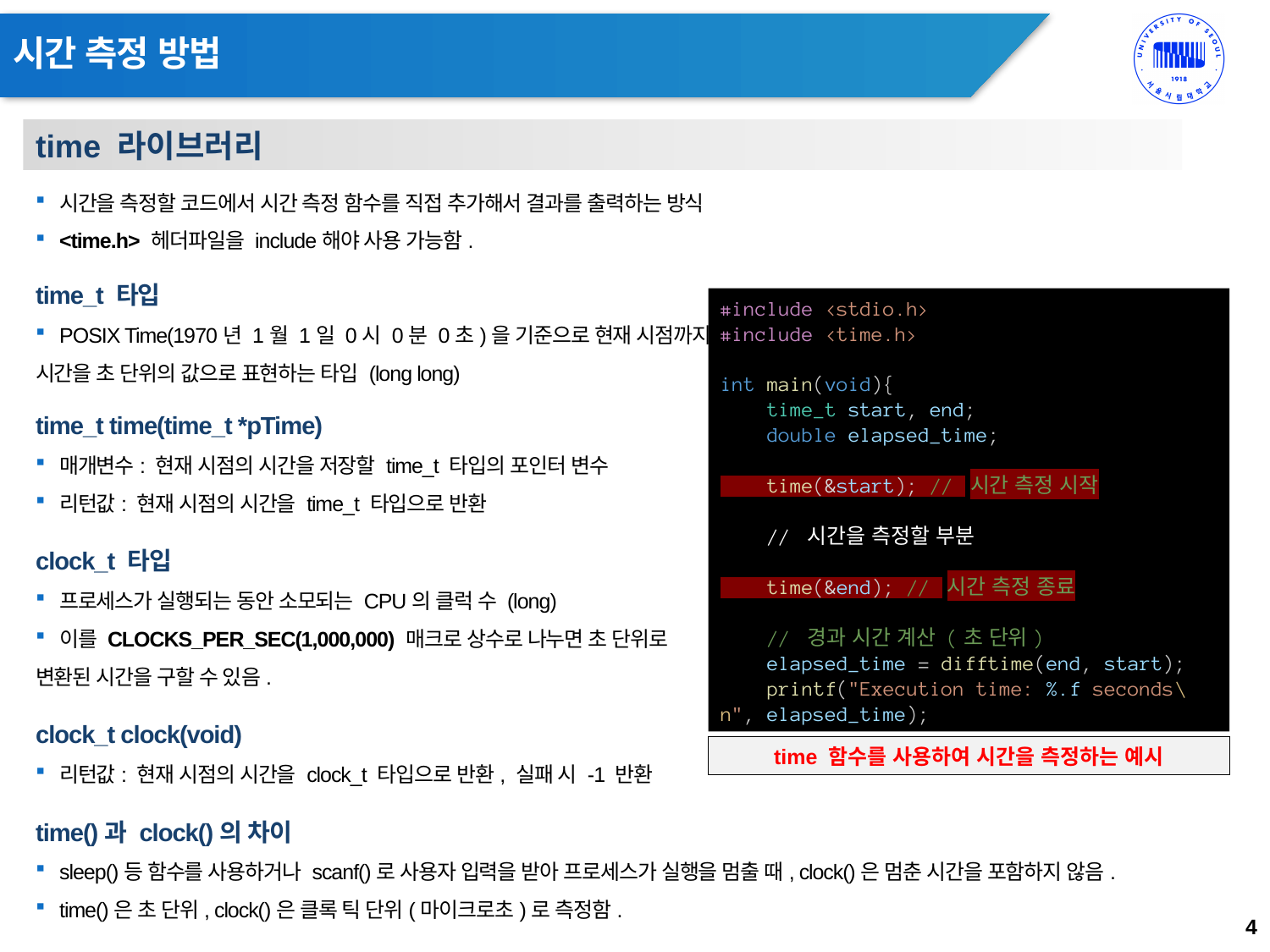

# 시간 측정 방법
time 라이브러리
시간을 측정할 코드에서 시간 측정 함수를 직접 추가해서 결과를 출력하는 방식
<time.h> 헤더파일을 include해야 사용 가능함.

time_t 타입
POSIX Time(1970년 1월 1일 0시 0분 0초)을 기준으로 현재 시점까지
시간을 초 단위의 값으로 표현하는 타입 (long long)

time_t time(time_t *pTime)
매개변수: 현재 시점의 시간을 저장할 time_t 타입의 포인터 변수
리턴값: 현재 시점의 시간을 time_t 타입으로 반환

clock_t 타입
프로세스가 실행되는 동안 소모되는 CPU의 클럭 수 (long)
이를 CLOCKS_PER_SEC(1,000,000) 매크로 상수로 나누면 초 단위로
변환된 시간을 구할 수 있음.

clock_t clock(void)
리턴값: 현재 시점의 시간을 clock_t 타입으로 반환, 실패 시 -1 반환

time()과 clock()의 차이
sleep()등 함수를 사용하거나 scanf()로 사용자 입력을 받아 프로세스가 실행을 멈출 때, clock()은 멈춘 시간을 포함하지 않음.
time()은 초 단위, clock()은 클록 틱 단위(마이크로초)로 측정함.
#include <stdio.h>
#include <time.h>
int main(void){
    time_t start, end;
    double elapsed_time;

    time(&start); // 시간 측정 시작

    // 시간을 측정할 부분

    time(&end); // 시간 측정 종료

    // 경과 시간 계산 (초 단위)
    elapsed_time = difftime(end, start);
    printf("Execution time: %.f seconds\n", elapsed_time);
time 함수를 사용하여 시간을 측정하는 예시
4